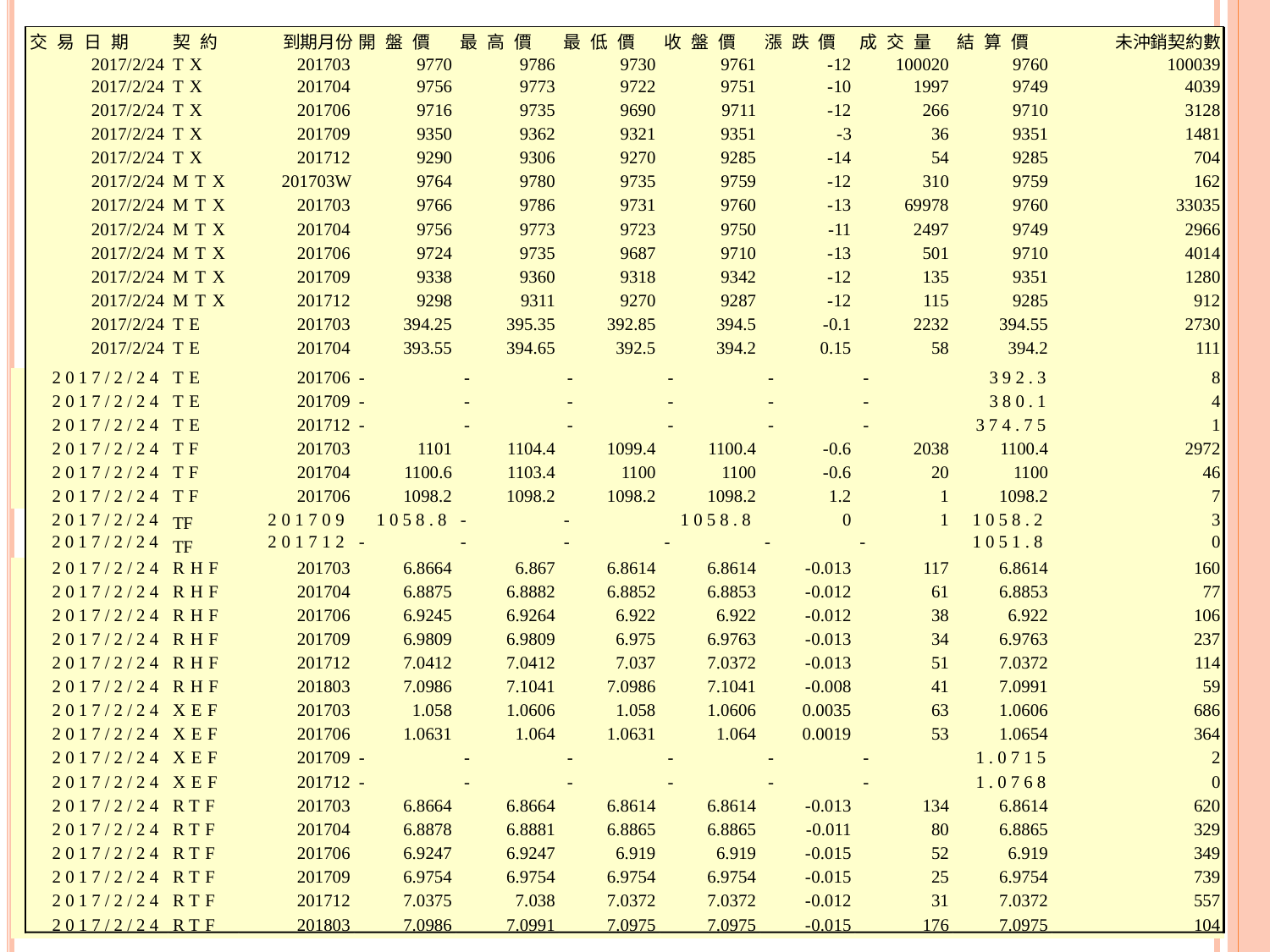

|  | 交易日期 | 契約 | 到期月份 | 開盤價 | 最高價 | 最低價 | 收盤價 | 漲跌價 | 成交量 | 結算價 | 未沖銷契約數 |
| --- | --- | --- | --- | --- | --- | --- | --- | --- | --- | --- | --- |
|  | 2017/2/24 | TX | 201703 | 9770 | 9786 | 9730 | 9761 | -12 | 100020 | 9760 | 100039 |
|  | 2017/2/24 | TX | 201704 | 9756 | 9773 | 9722 | 9751 | -10 | 1997 | 9749 | 4039 |
|  | 2017/2/24 | TX | 201706 | 9716 | 9735 | 9690 | 9711 | -12 | 266 | 9710 | 3128 |
|  | 2017/2/24 | TX | 201709 | 9350 | 9362 | 9321 | 9351 | -3 | 36 | 9351 | 1481 |
|  | 2017/2/24 | TX | 201712 | 9290 | 9306 | 9270 | 9285 | -14 | 54 | 9285 | 704 |
|  | 2017/2/24 | MTX | 201703W | 9764 | 9780 | 9735 | 9759 | -12 | 310 | 9759 | 162 |
|  | 2017/2/24 | MTX | 201703 | 9766 | 9786 | 9731 | 9760 | -13 | 69978 | 9760 | 33035 |
|  | 2017/2/24 | MTX | 201704 | 9756 | 9773 | 9723 | 9750 | -11 | 2497 | 9749 | 2966 |
|  | 2017/2/24 | MTX | 201706 | 9724 | 9735 | 9687 | 9710 | -13 | 501 | 9710 | 4014 |
|  | 2017/2/24 | MTX | 201709 | 9338 | 9360 | 9318 | 9342 | -12 | 135 | 9351 | 1280 |
|  | 2017/2/24 | MTX | 201712 | 9298 | 9311 | 9270 | 9287 | -12 | 115 | 9285 | 912 |
|  | 2017/2/24 | TE | 201703 | 394.25 | 395.35 | 392.85 | 394.5 | -0.1 | 2232 | 394.55 | 2730 |
|  | 2017/2/24 | TE | 201704 | 393.55 | 394.65 | 392.5 | 394.2 | 0.15 | 58 | 394.2 | 111 |
| 2017/2/24 |  | TE | 201706 | - - - - - - 392.3 |  |  |  |  |  |  | 8 |
| 2017/2/24 |  | TE | 201709 | - - - - - - 380.1 |  |  |  |  |  |  | 4 |
| 2017/2/24 |  | TE | 201712 | - - - - - - 374.75 |  |  |  |  |  |  | 1 |
| 2017/2/24 |  | TF | 201703 | 1101 | 1104.4 | 1099.4 | 1100.4 | -0.6 | 2038 | 1100.4 | 2972 |
| 2017/2/24 |  | TF | 201704 | 1100.6 | 1103.4 | 1100 | 1100 | -0.6 | 20 | 1100 | 46 |
| 2017/2/24 |  | TF | 201706 | 1098.2 | 1098.2 | 1098.2 | 1098.2 | 1.2 | 1 | 1098.2 | 7 |
|  | 2017/2/24 2017/2/24 | TF TF | 201709 201712 | 1058.8 - | - - | - - | 1058.8 - | 0 - | 1 - | 1058.2 1051.8 | 3 0 |
| 2017/2/24 |  | RHF | 201703 | 6.8664 | 6.867 | 6.8614 | 6.8614 | -0.013 | 117 | 6.8614 | 160 |
| 2017/2/24 |  | RHF | 201704 | 6.8875 | 6.8882 | 6.8852 | 6.8853 | -0.012 | 61 | 6.8853 | 77 |
| 2017/2/24 |  | RHF | 201706 | 6.9245 | 6.9264 | 6.922 | 6.922 | -0.012 | 38 | 6.922 | 106 |
| 2017/2/24 |  | RHF | 201709 | 6.9809 | 6.9809 | 6.975 | 6.9763 | -0.013 | 34 | 6.9763 | 237 |
| 2017/2/24 |  | RHF | 201712 | 7.0412 | 7.0412 | 7.037 | 7.0372 | -0.013 | 51 | 7.0372 | 114 |
| 2017/2/24 |  | RHF | 201803 | 7.0986 | 7.1041 | 7.0986 | 7.1041 | -0.008 | 41 | 7.0991 | 59 |
| 2017/2/24 |  | XEF | 201703 | 1.058 | 1.0606 | 1.058 | 1.0606 | 0.0035 | 63 | 1.0606 | 686 |
| 2017/2/24 |  | XEF | 201706 | 1.0631 | 1.064 | 1.0631 | 1.064 | 0.0019 | 53 | 1.0654 | 364 |
| 2017/2/24 |  | XEF | 201709 | - - - - - - 1.0715 |  |  |  |  |  |  | 2 |
| 2017/2/24 |  | XEF | 201712 | - - - - - - 1.0768 |  |  |  |  |  |  | 0 |
| 2017/2/24 |  | RTF | 201703 | 6.8664 | 6.8664 | 6.8614 | 6.8614 | -0.013 | 134 | 6.8614 | 620 |
| 2017/2/24 |  | RTF | 201704 | 6.8878 | 6.8881 | 6.8865 | 6.8865 | -0.011 | 80 | 6.8865 | 329 |
| 2017/2/24 |  | RTF | 201706 | 6.9247 | 6.9247 | 6.919 | 6.919 | -0.015 | 52 | 6.919 | 349 |
| 2017/2/24 |  | RTF | 201709 | 6.9754 | 6.9754 | 6.9754 | 6.9754 | -0.015 | 25 | 6.9754 | 739 |
| 2017/2/24 |  | RTF | 201712 | 7.0375 | 7.038 | 7.0372 | 7.0372 | -0.012 | 31 | 7.0372 | 557 |
| 2017/2/24 |  | RTF | 201803 | 7.0986 | 7.0991 | 7.0975 | 7.0975 | -0.015 | 176 | 7.0975 | 104 |